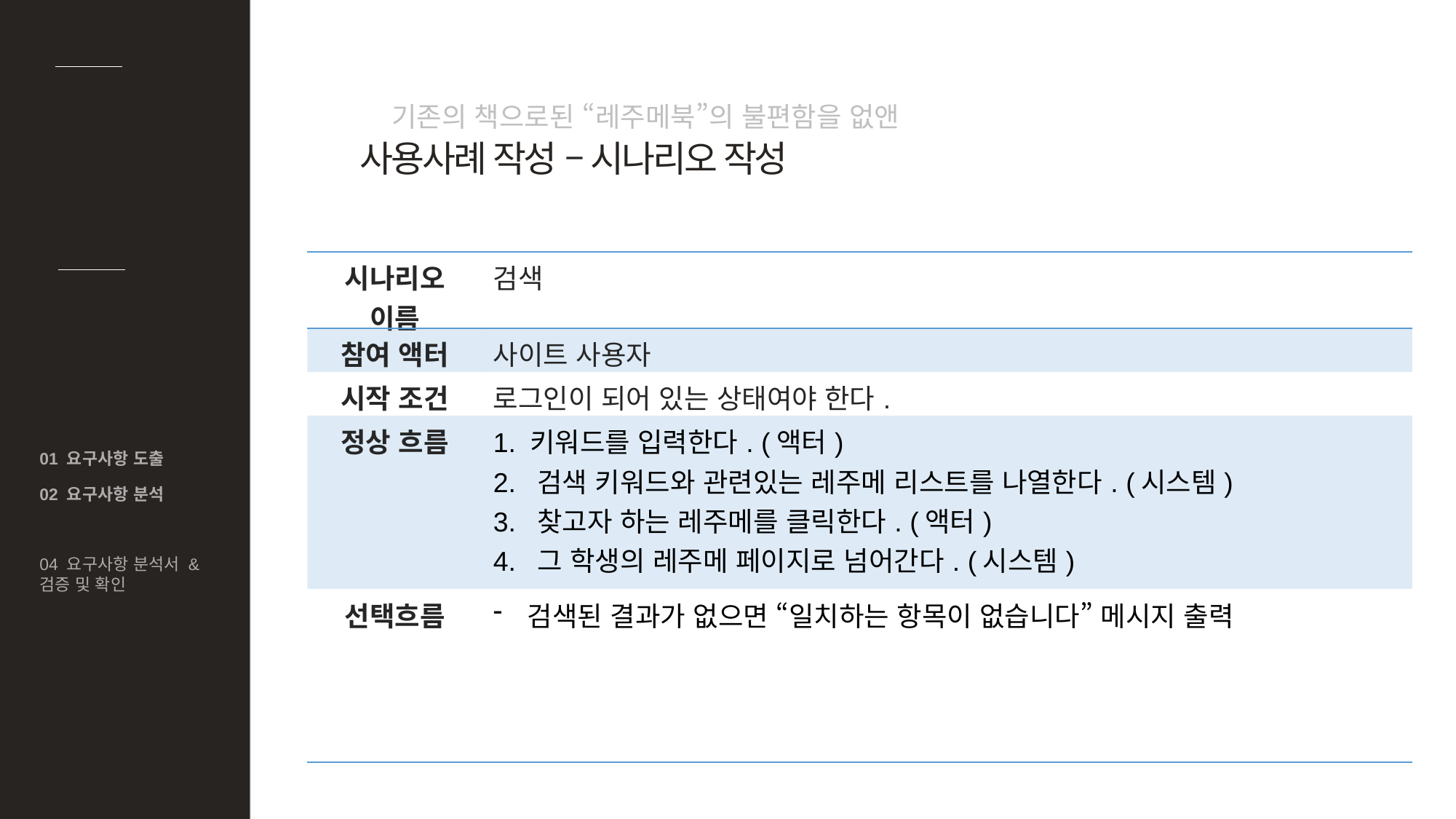

#
기존의 책으로된 “레주메북”의 불편함을 없앤
12
요구분석
사용사례 작성 – 시나리오 작성
| 시나리오 이름 | 검색 |
| --- | --- |
| 참여 액터 | 사이트 사용자 |
| 시작 조건 | 로그인이 되어 있는 상태여야 한다. |
| 정상 흐름 | 1. 키워드를 입력한다. (액터) 2. 검색 키워드와 관련있는 레주메 리스트를 나열한다. (시스템) 3. 찾고자 하는 레주메를 클릭한다. (액터) 4. 그 학생의 레주메 페이지로 넘어간다. (시스템) |
| 선택흐름 | 검색된 결과가 없으면 “일치하는 항목이 없습니다” 메시지 출력 |
01 요구사항 도출
02 요구사항 분석
03 사용사례 작성
04 요구사항 분석서 & 검증 및 확인